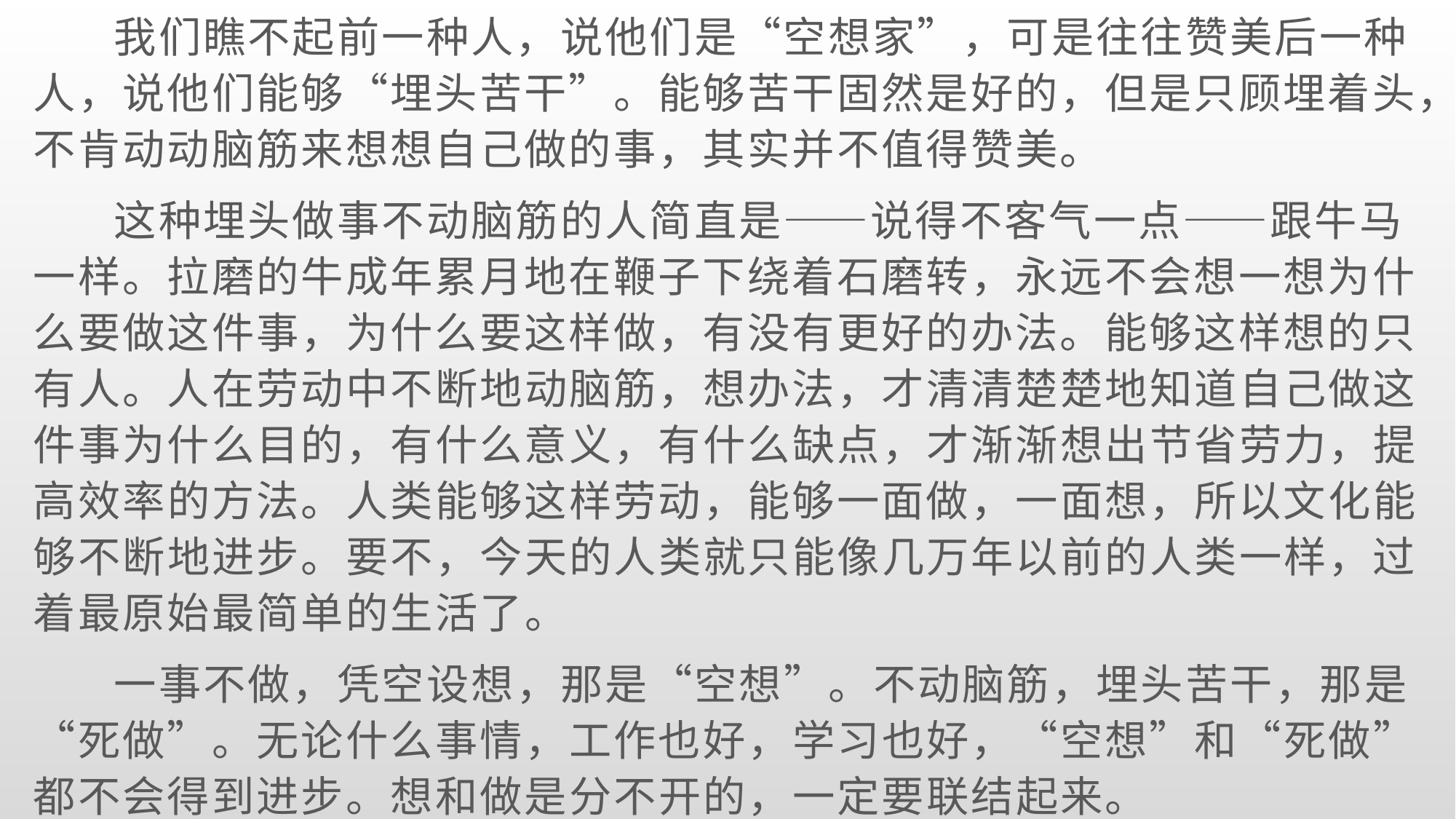

我们瞧不起前一种人，说他们是“空想家”，可是往往赞美后一种人，说他们能够“埋头苦干”。能够苦干固然是好的，但是只顾埋着头，不肯动动脑筋来想想自己做的事，其实并不值得赞美。
      这种埋头做事不动脑筋的人简直是——说得不客气一点——跟牛马一样。拉磨的牛成年累月地在鞭子下绕着石磨转，永远不会想一想为什么要做这件事，为什么要这样做，有没有更好的办法。能够这样想的只有人。人在劳动中不断地动脑筋，想办法，才清清楚楚地知道自己做这件事为什么目的，有什么意义，有什么缺点，才渐渐想出节省劳力，提高效率的方法。人类能够这样劳动，能够一面做，一面想，所以文化能够不断地进步。要不，今天的人类就只能像几万年以前的人类一样，过着最原始最简单的生活了。
      一事不做，凭空设想，那是“空想”。不动脑筋，埋头苦干，那是“死做”。无论什么事情，工作也好，学习也好，“空想”和“死做”都不会得到进步。想和做是分不开的，一定要联结起来。